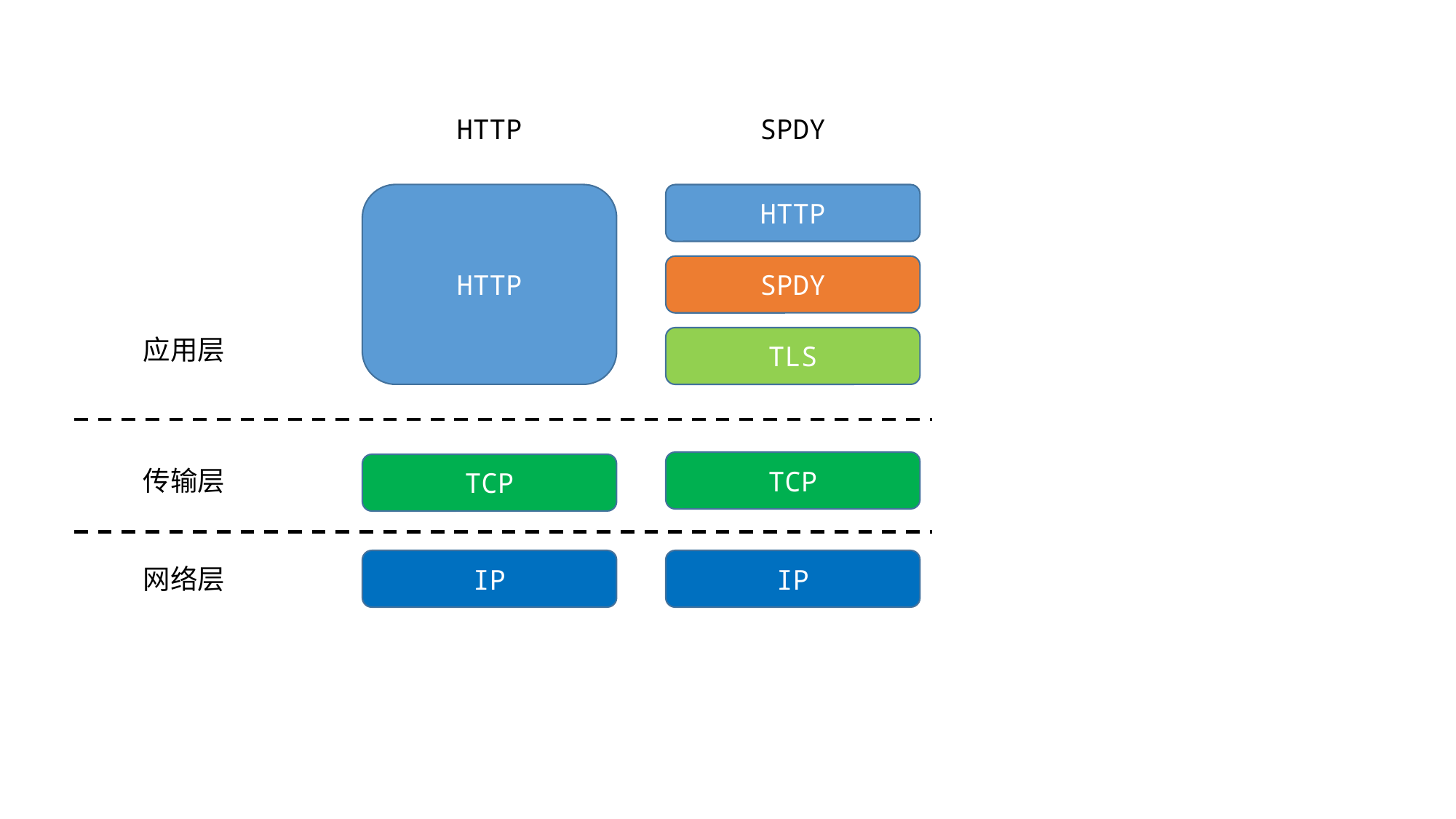

HTTP
SPDY
HTTP
HTTP
SPDY
应用层
TLS
TCP
TCP
传输层
IP
IP
网络层